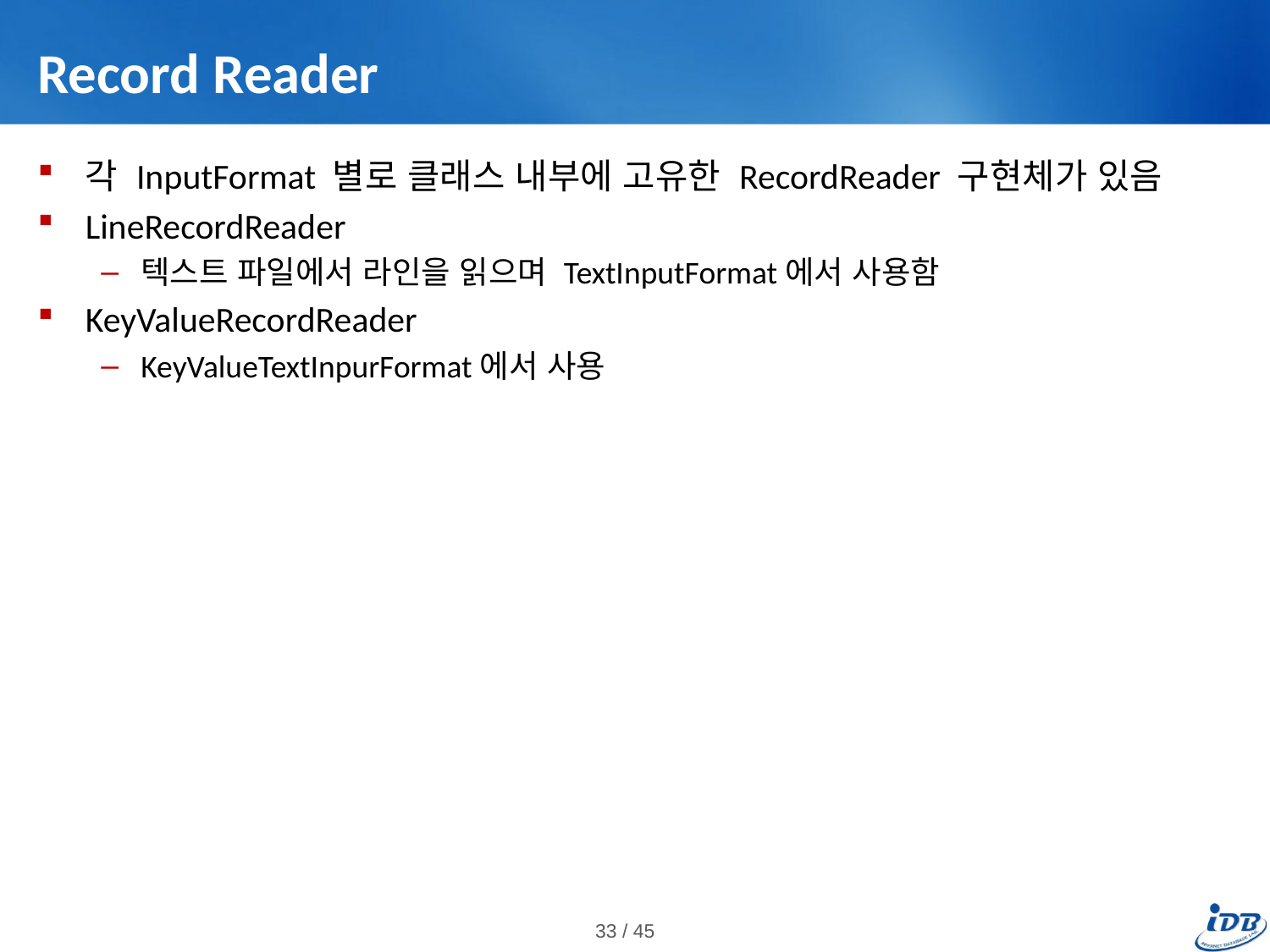

# Record Reader
각 InputFormat 별로 클래스 내부에 고유한 RecordReader 구현체가 있음
LineRecordReader
텍스트 파일에서 라인을 읽으며 TextInputFormat에서 사용함
KeyValueRecordReader
KeyValueTextInpurFormat에서 사용